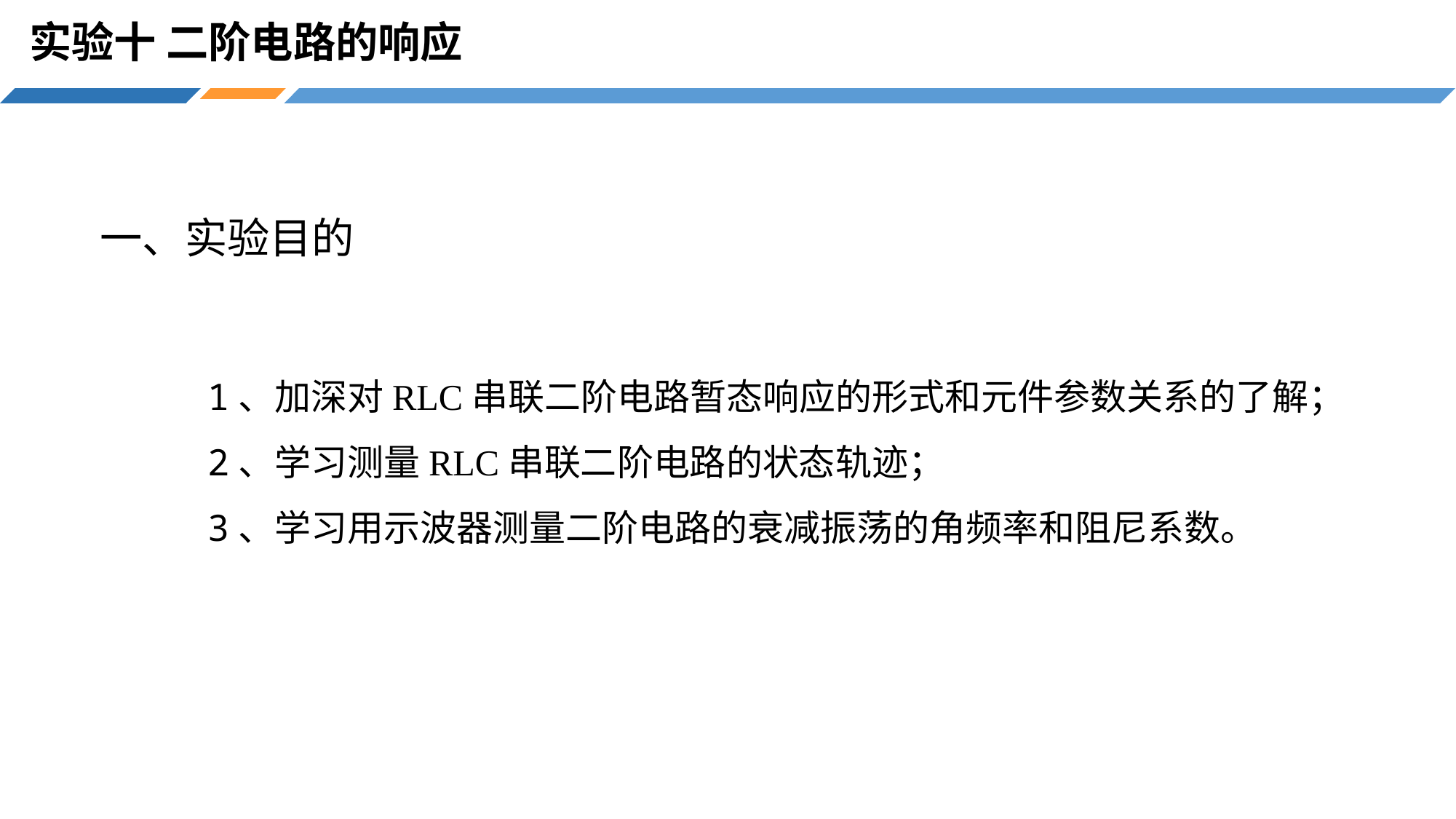

# 实验十 二阶电路的响应
一、实验目的
1、加深对RLC串联二阶电路暂态响应的形式和元件参数关系的了解；
2、学习测量RLC串联二阶电路的状态轨迹；
3、学习用示波器测量二阶电路的衰减振荡的角频率和阻尼系数。